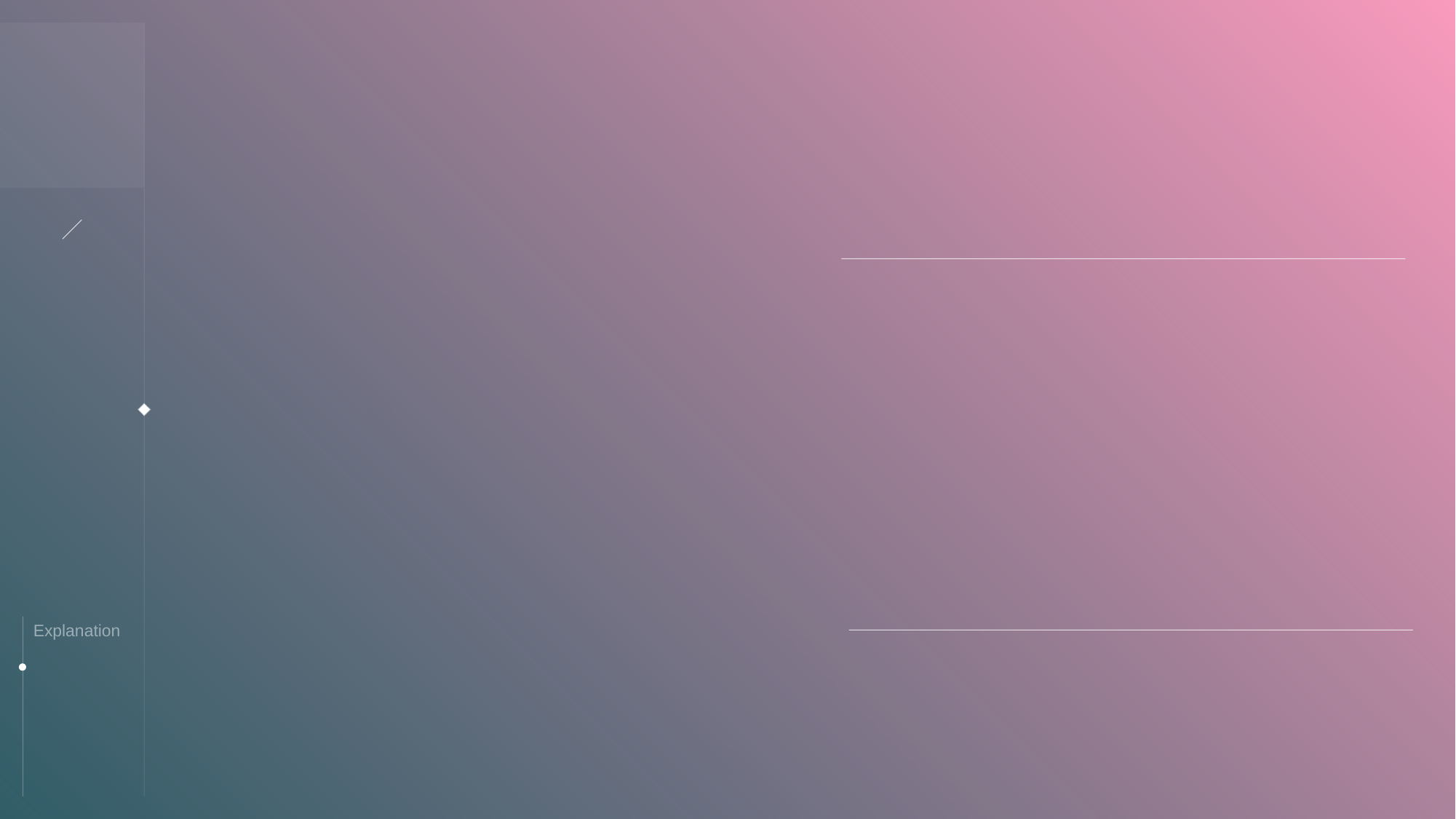

주차장
길
안내
전등
# 2. 기능
--영상인식으로 큰 물체(사람)를 감시하여 감지된 물체(사람)을 지속적으로 따라다닌다.
-받침대의 크기를 조절하여 다양한 크기의 본체를 움직일 수 있다
-음성인식을 통해 On/Off 실행과 온도를 조절한다.(추가적으로 현재 날씨,시간을 알림)
-유선충전을 하면서 off시 알아서 충전기 쪽 으로 찾아간다.
Explanation
Concept
Function
Practicality
Problem

13